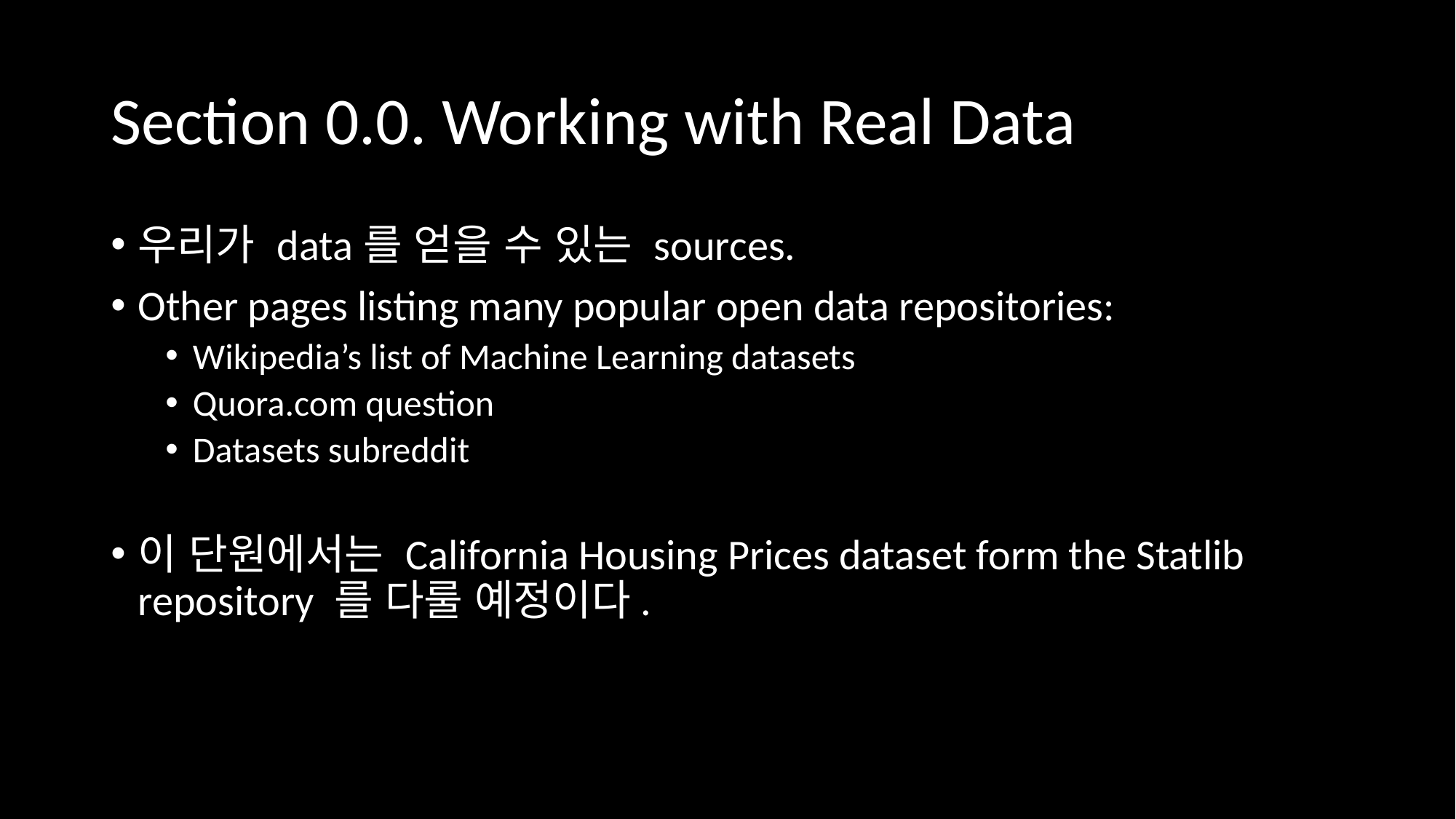

# Section 0.0. Working with Real Data
우리가 data를 얻을 수 있는 sources.
Other pages listing many popular open data repositories:
Wikipedia’s list of Machine Learning datasets
Quora.com question
Datasets subreddit

이 단원에서는 California Housing Prices dataset form the Statlib repository 를 다룰 예정이다.